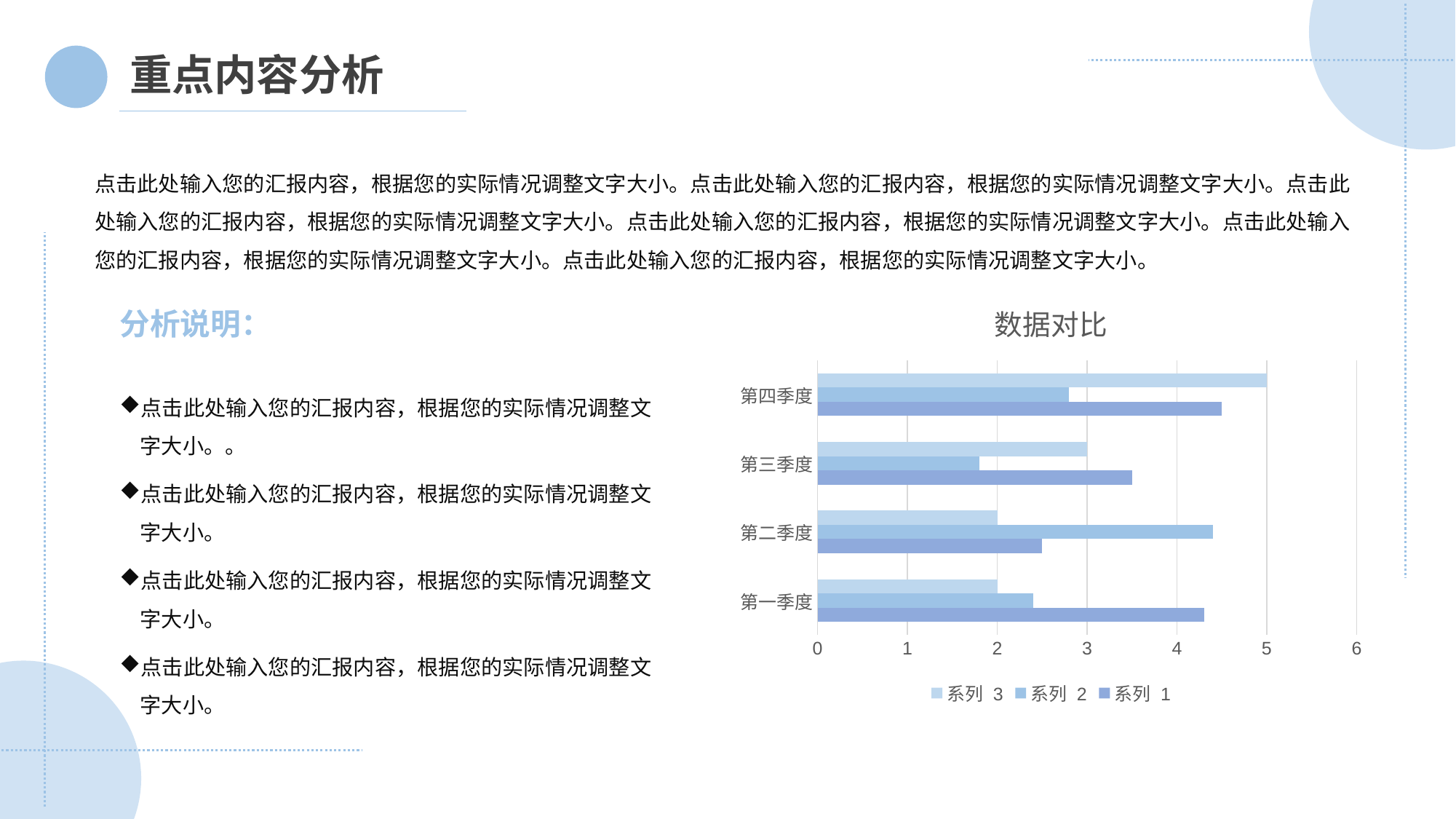

重点内容分析

点击此处输入您的汇报内容，根据您的实际情况调整文字大小。点击此处输入您的汇报内容，根据您的实际情况调整文字大小。点击此处输入您的汇报内容，根据您的实际情况调整文字大小。点击此处输入您的汇报内容，根据您的实际情况调整文字大小。点击此处输入您的汇报内容，根据您的实际情况调整文字大小。点击此处输入您的汇报内容，根据您的实际情况调整文字大小。

### Chart: 数据对比

| Category | 系列 1 | 系列 2 | 系列 3 |
|---|---|---|---|
| 第一季度 | 4.3 | 2.4 | 2.0 |
| 第二季度 | 2.5 | 4.4 | 2.0 |
| 第三季度 | 3.5 | 1.8 | 3.0 |
| 第四季度 | 4.5 | 2.8 | 5.0 |
分析说明：
点击此处输入您的汇报内容，根据您的实际情况调整文字大小。。
点击此处输入您的汇报内容，根据您的实际情况调整文字大小。
点击此处输入您的汇报内容，根据您的实际情况调整文字大小。
点击此处输入您的汇报内容，根据您的实际情况调整文字大小。